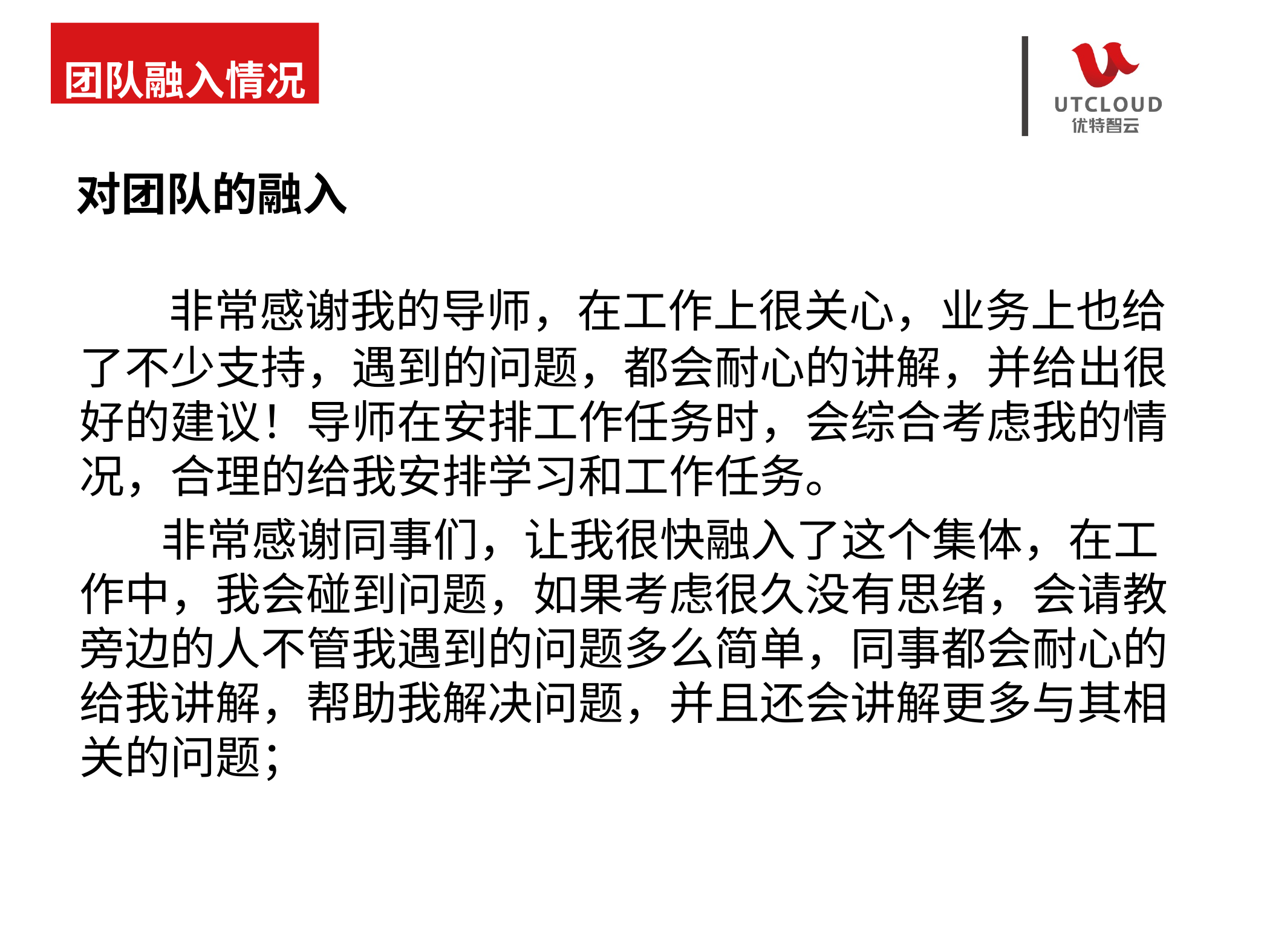

团队融入情况

对团队的融入

      非常感谢我的导师，在工作上很关心，业务上也给了不少支持，遇到的问题，都会耐心的讲解，并给出很好的建议！导师在安排工作任务时，会综合考虑我的情况，合理的给我安排学习和工作任务。
       非常感谢同事们，让我很快融入了这个集体，在工作中，我会碰到问题，如果考虑很久没有思绪，会请教旁边的人不管我遇到的问题多么简单，同事都会耐心的给我讲解，帮助我解决问题，并且还会讲解更多与其相关的问题；